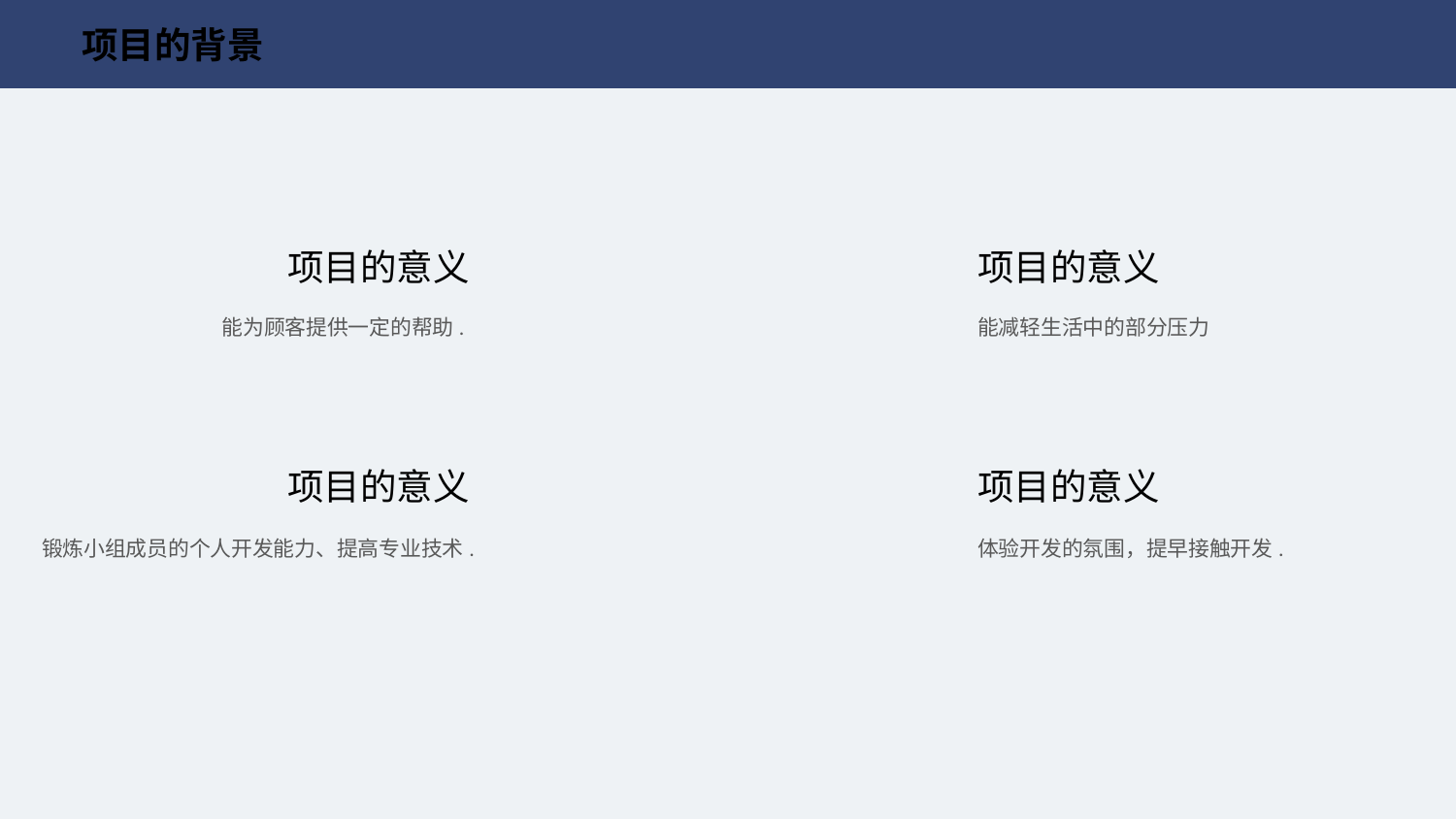

项目的背景
项目的意义
项目的意义
能减轻生活中的部分压力
能为顾客提供一定的帮助.
项目的意义
项目的意义
锻炼小组成员的个人开发能力、提高专业技术.
体验开发的氛围，提早接触开发.